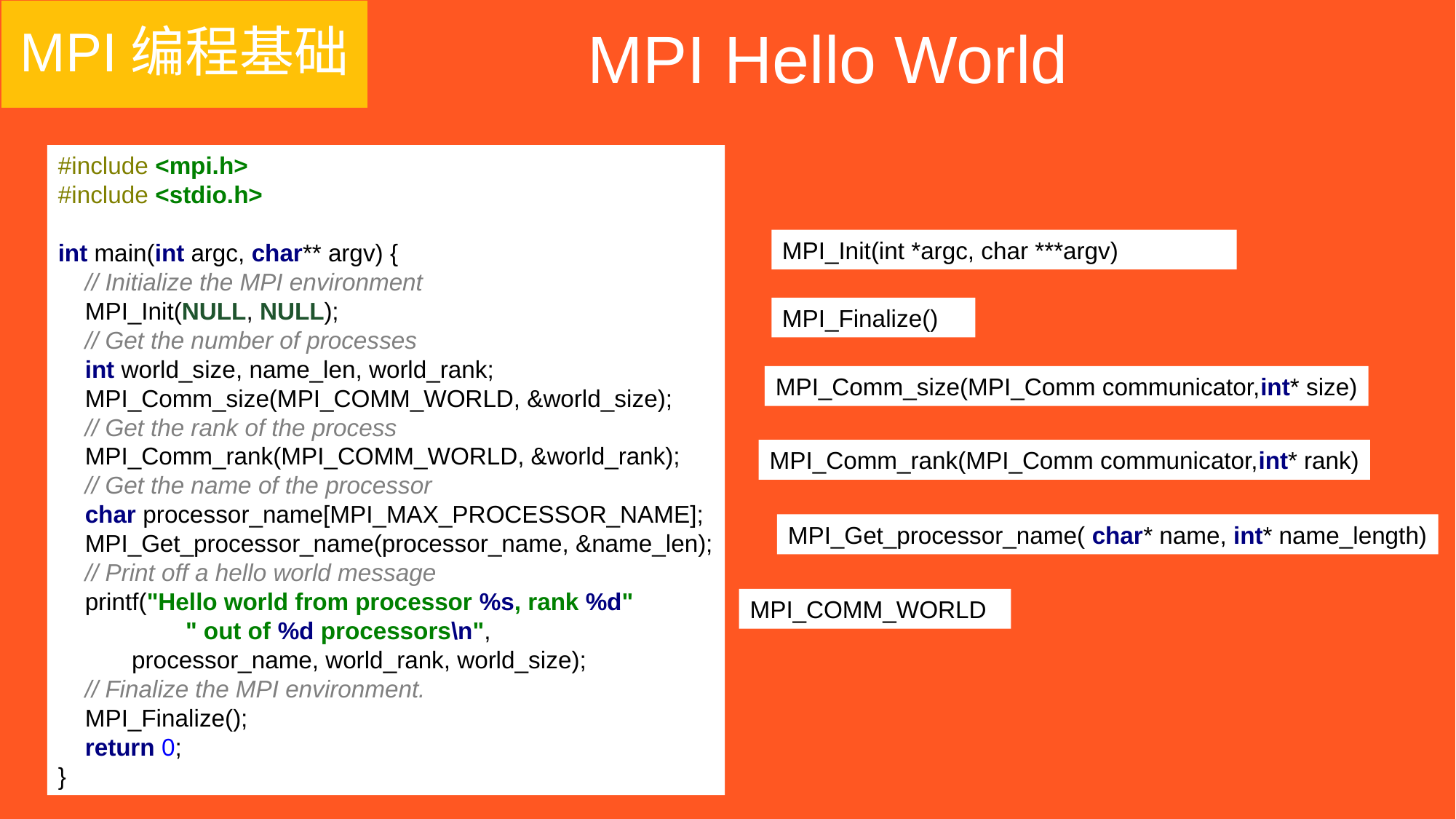

MPI编程基础
# MPI Hello World

#include <mpi.h>
#include <stdio.h>
int main(int argc, char** argv) {
    // Initialize the MPI environment
    MPI_Init(NULL, NULL);
    // Get the number of processes
    int world_size, name_len, world_rank;
    MPI_Comm_size(MPI_COMM_WORLD, &world_size);
    // Get the rank of the process
    MPI_Comm_rank(MPI_COMM_WORLD, &world_rank);
    // Get the name of the processor
    char processor_name[MPI_MAX_PROCESSOR_NAME];
    MPI_Get_processor_name(processor_name, &name_len);
    // Print off a hello world message
    printf("Hello world from processor %s, rank %d"
                   " out of %d processors\n",
           processor_name, world_rank, world_size);
    // Finalize the MPI environment.
    MPI_Finalize();
    return 0;
}
MPI_Init(int *argc, char ***argv)
MPI_Finalize()
MPI_Comm_size(MPI_Comm communicator,int* size)
MPI_Comm_rank(MPI_Comm communicator,int* rank)
MPI_Get_processor_name( char* name, int* name_length)
MPI_COMM_WORLD